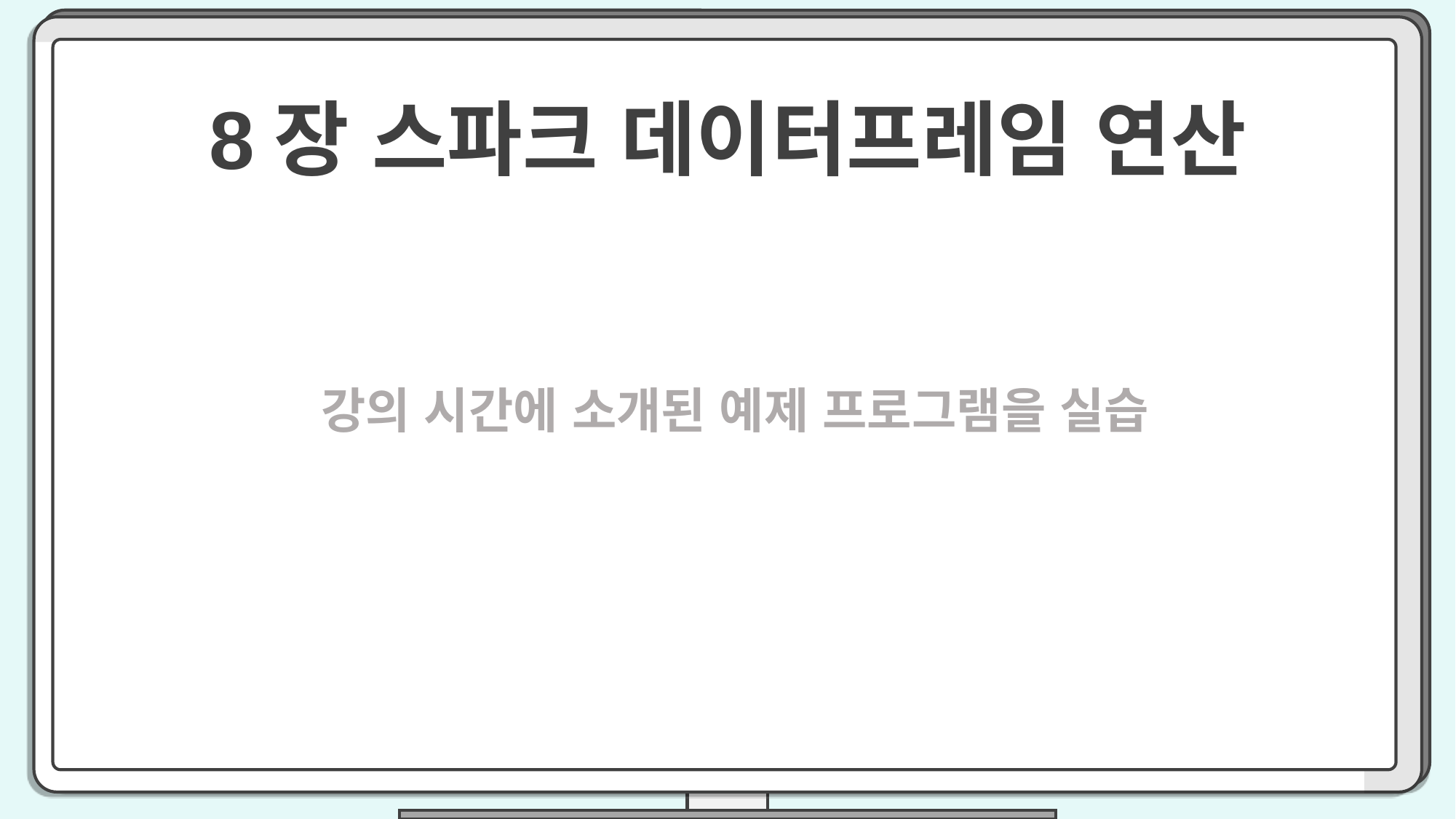

8장 스파크 데이터프레임 연산
강의 시간에 소개된 예제 프로그램을 실습